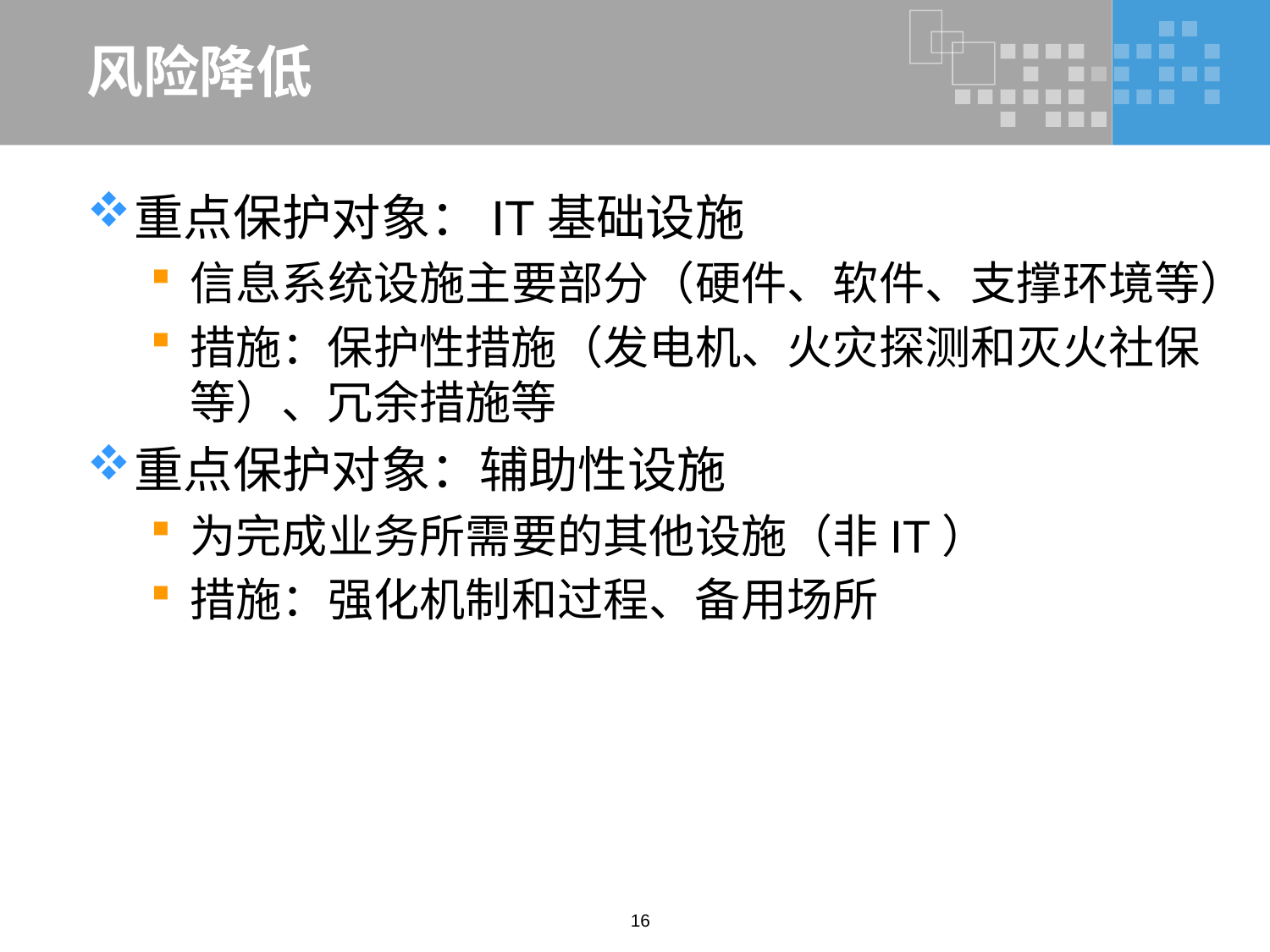

# 风险降低
重点保护对象：IT基础设施
信息系统设施主要部分（硬件、软件、支撑环境等）
措施：保护性措施（发电机、火灾探测和灭火社保等）、冗余措施等
重点保护对象：辅助性设施
为完成业务所需要的其他设施（非IT）
措施：强化机制和过程、备用场所

16